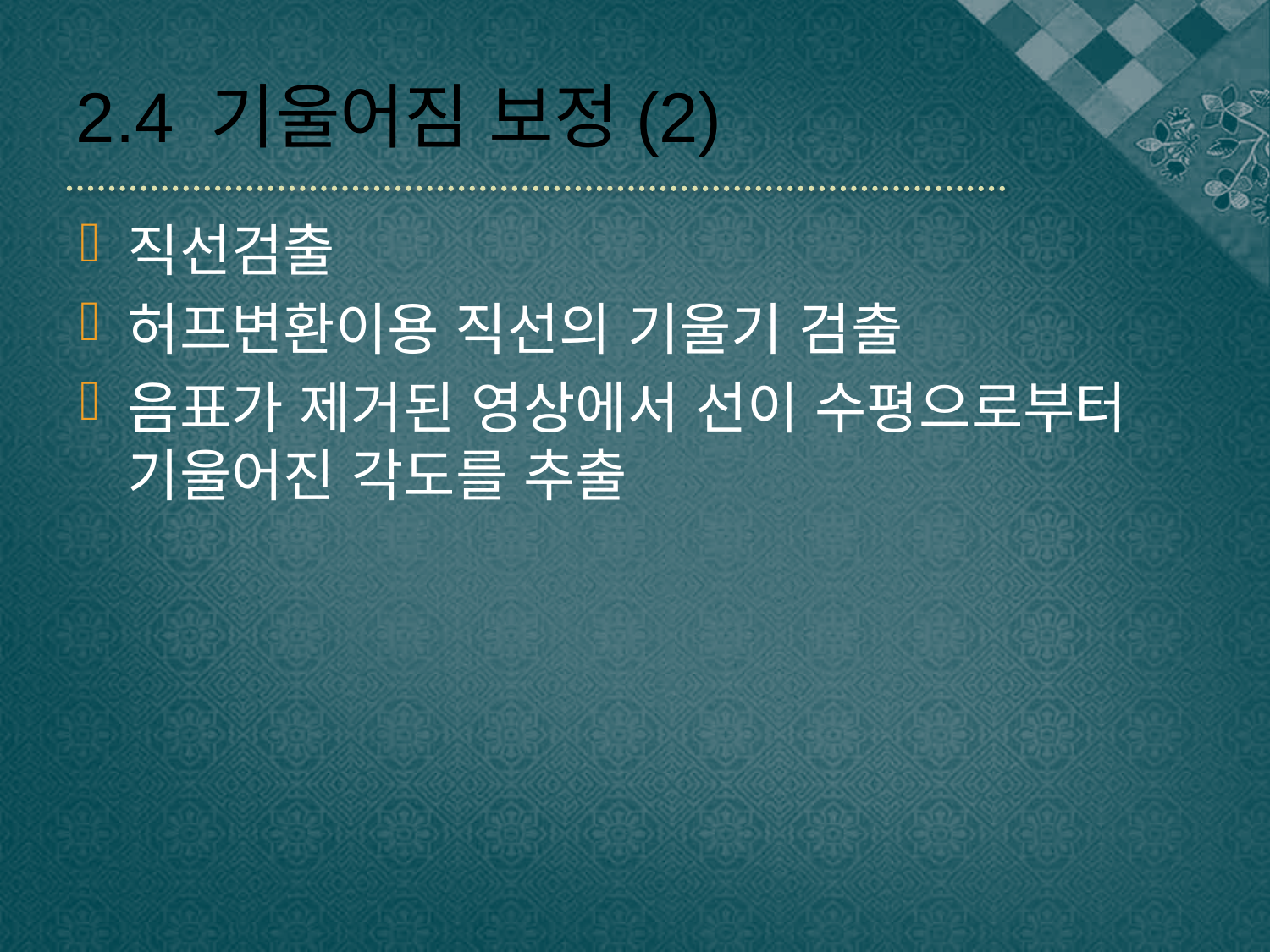

# 2.4 기울어짐 보정(2)
직선검출
허프변환이용 직선의 기울기 검출
음표가 제거된 영상에서 선이 수평으로부터 기울어진 각도를 추출